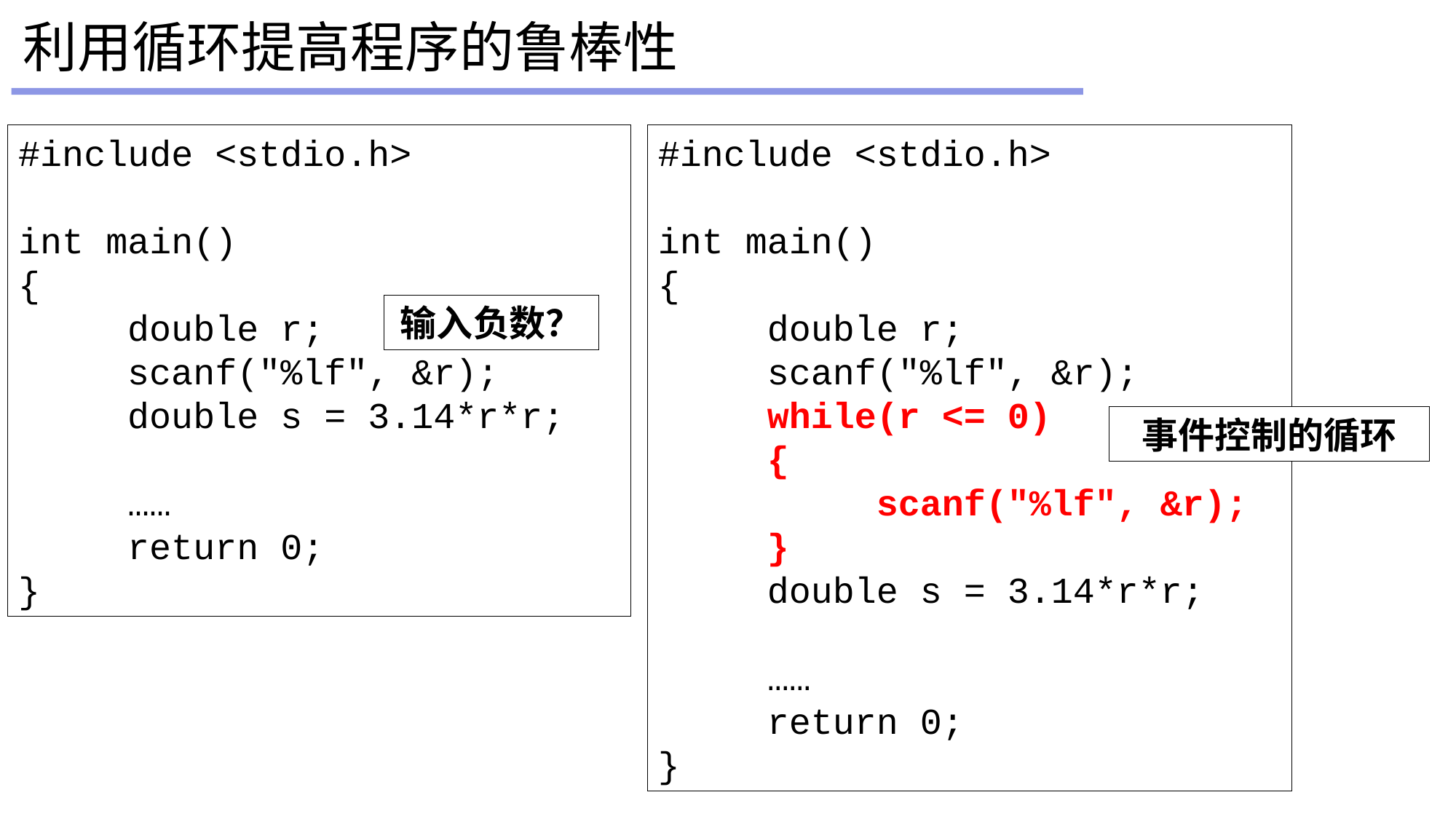

# 利用循环提高程序的鲁棒性
#include <stdio.h>

int main()
{
	double r;
	scanf("%lf", &r);
	double s = 3.14*r*r;
	……
	return 0;
}
#include <stdio.h>

int main()
{
	double r;
	scanf("%lf", &r);
	while(r <= 0)
	{
		scanf("%lf", &r);
	}
	double s = 3.14*r*r;
	……
	return 0;
}
输入负数？
事件控制的循环